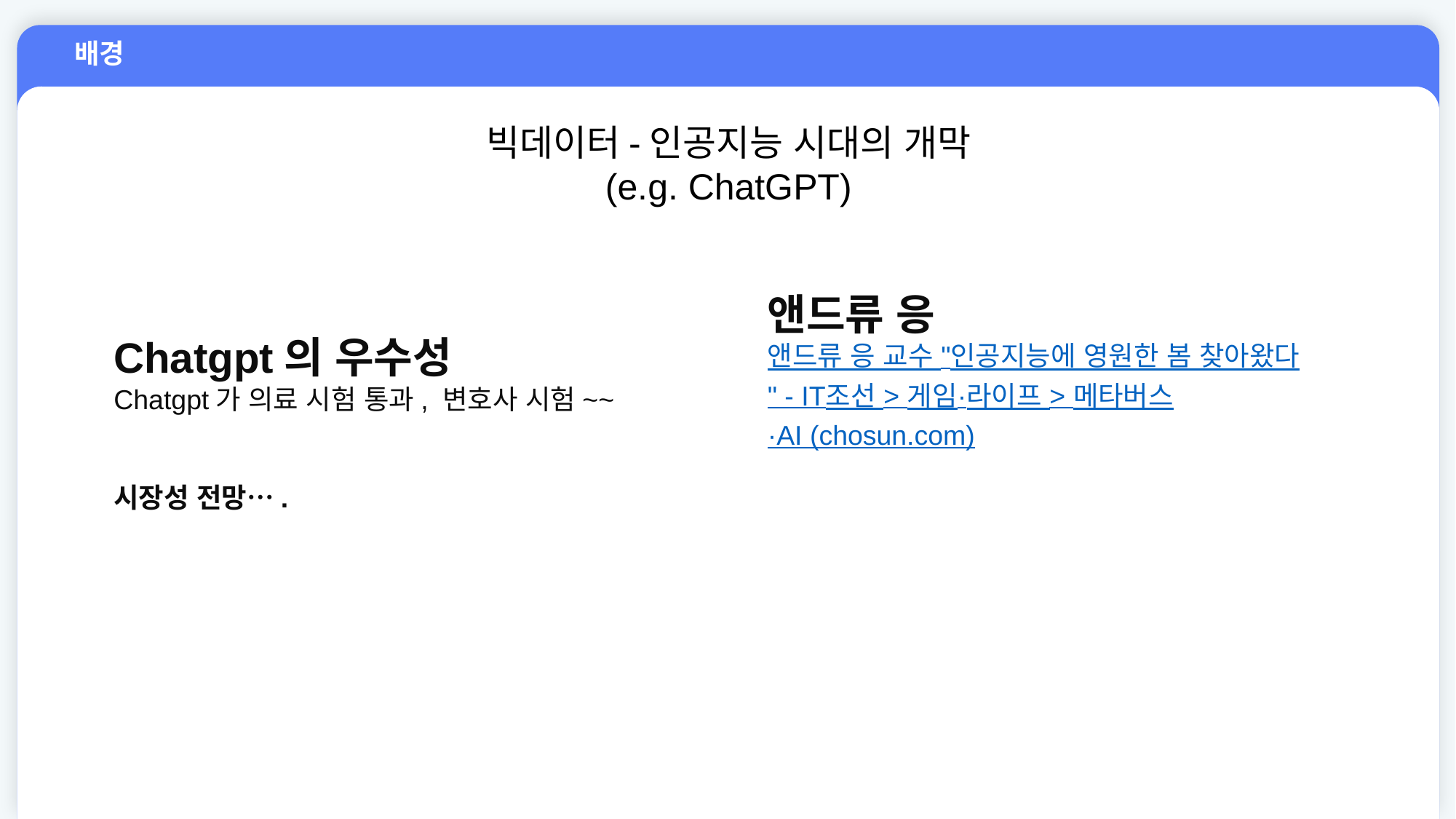

배경
빅데이터-인공지능 시대의 개막
(e.g. ChatGPT)
앤드류 응
앤드류 응 교수 "인공지능에 영원한 봄 찾아왔다" - IT조선 > 게임·라이프 > 메타버스·AI (chosun.com)
Chatgpt의 우수성
Chatgpt가 의료 시험 통과, 변호사 시험~~

시장성 전망….